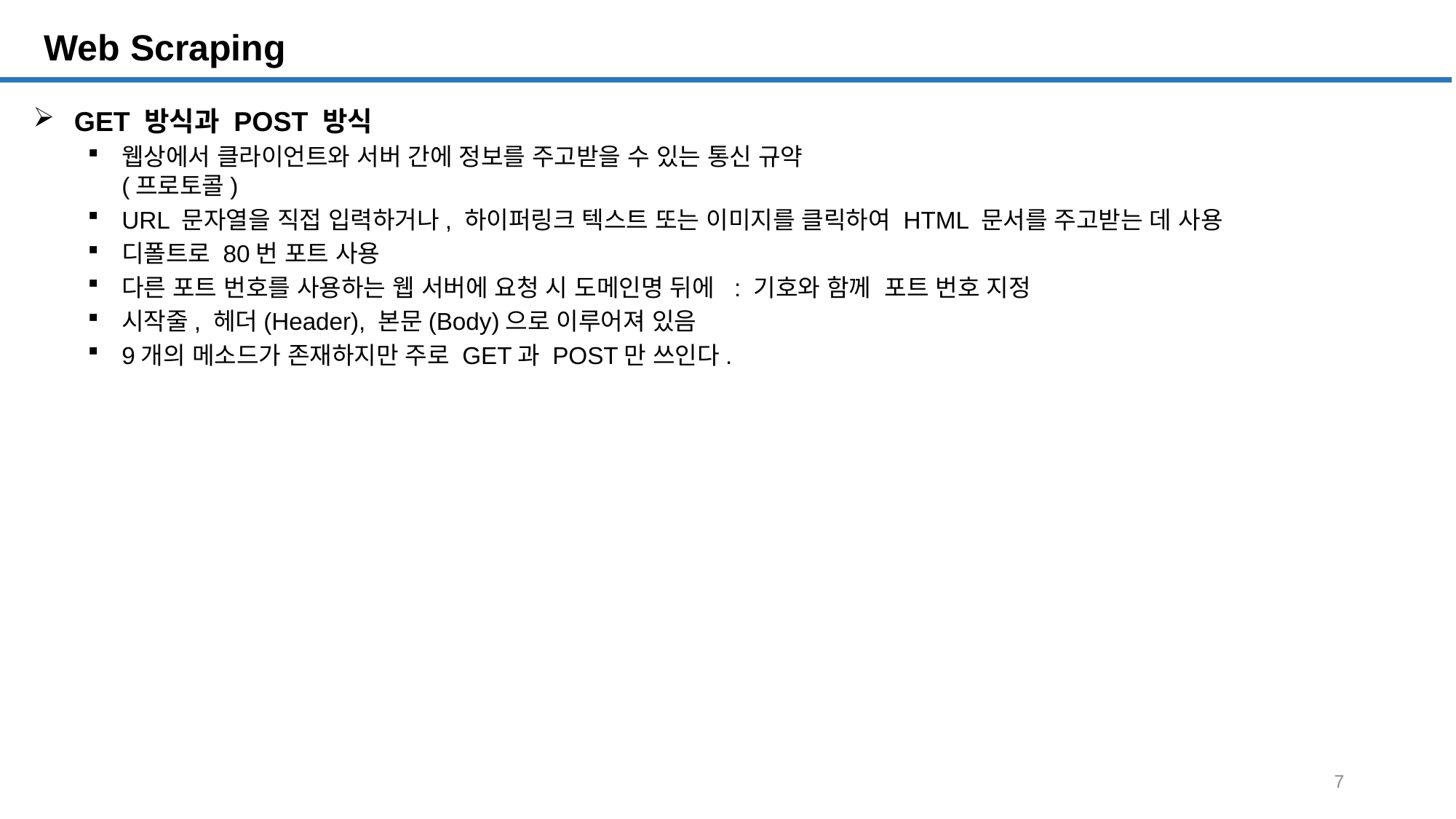

SQL 튜닝 개요
# Web Scraping

GET 방식과 POST 방식
웹상에서 클라이언트와 서버 간에 정보를 주고받을 수 있는 통신 규약
(프로토콜)
URL 문자열을 직접 입력하거나, 하이퍼링크 텍스트 또는 이미지를 클릭하여 HTML 문서를 주고받는 데 사용
디폴트로 80번 포트 사용
다른 포트 번호를 사용하는 웹 서버에 요청 시 도메인명 뒤에  : 기호와 함께  포트 번호 지정
시작줄, 헤더(Header), 본문(Body)으로 이루어져 있음
9개의 메소드가 존재하지만 주로 GET과 POST만 쓰인다.
7